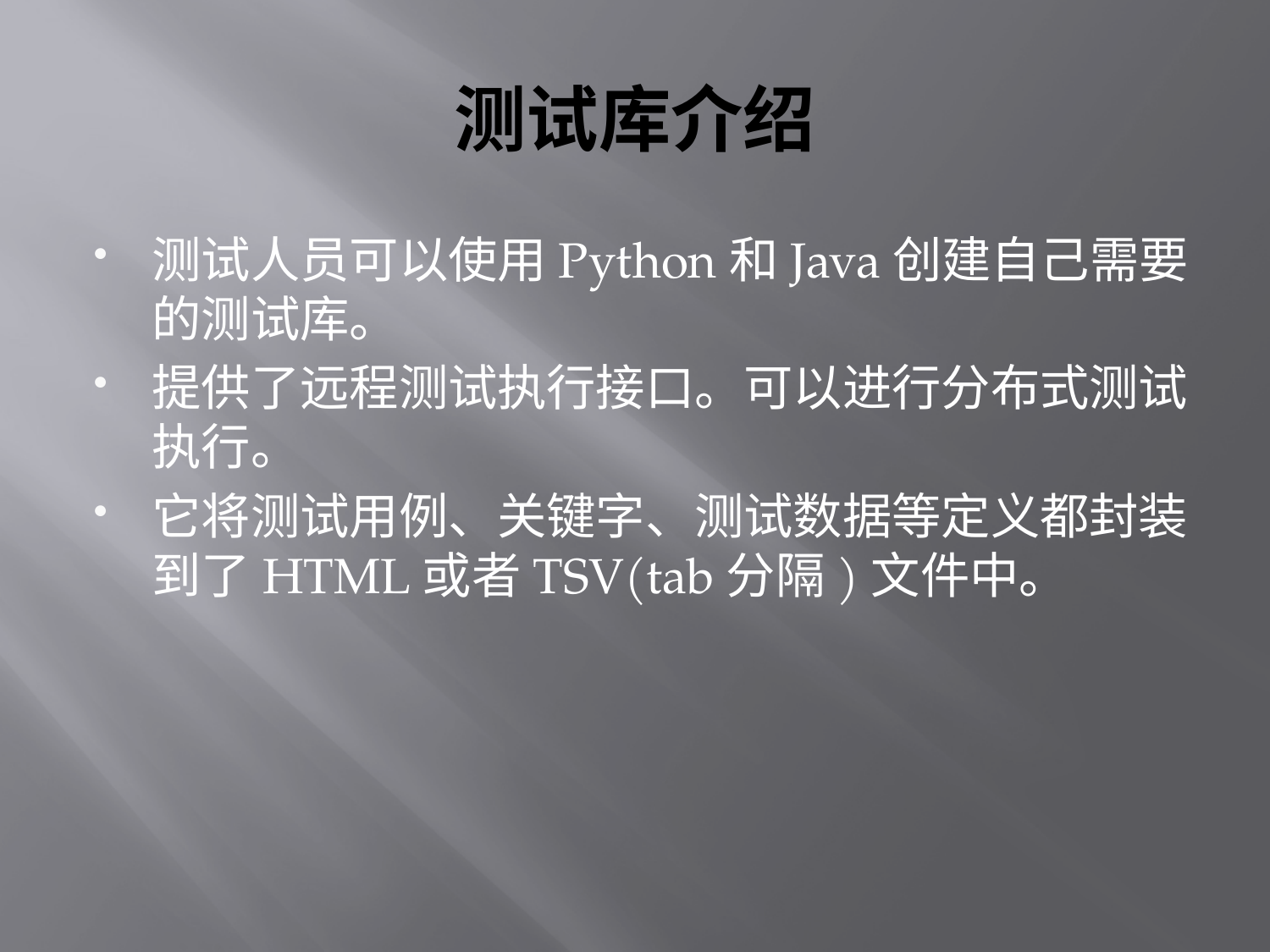

# 测试库介绍
测试人员可以使用Python和Java创建自己需要的测试库。
提供了远程测试执行接口。可以进行分布式测试执行。
它将测试用例、关键字、测试数据等定义都封装到了HTML或者TSV(tab分隔)文件中。